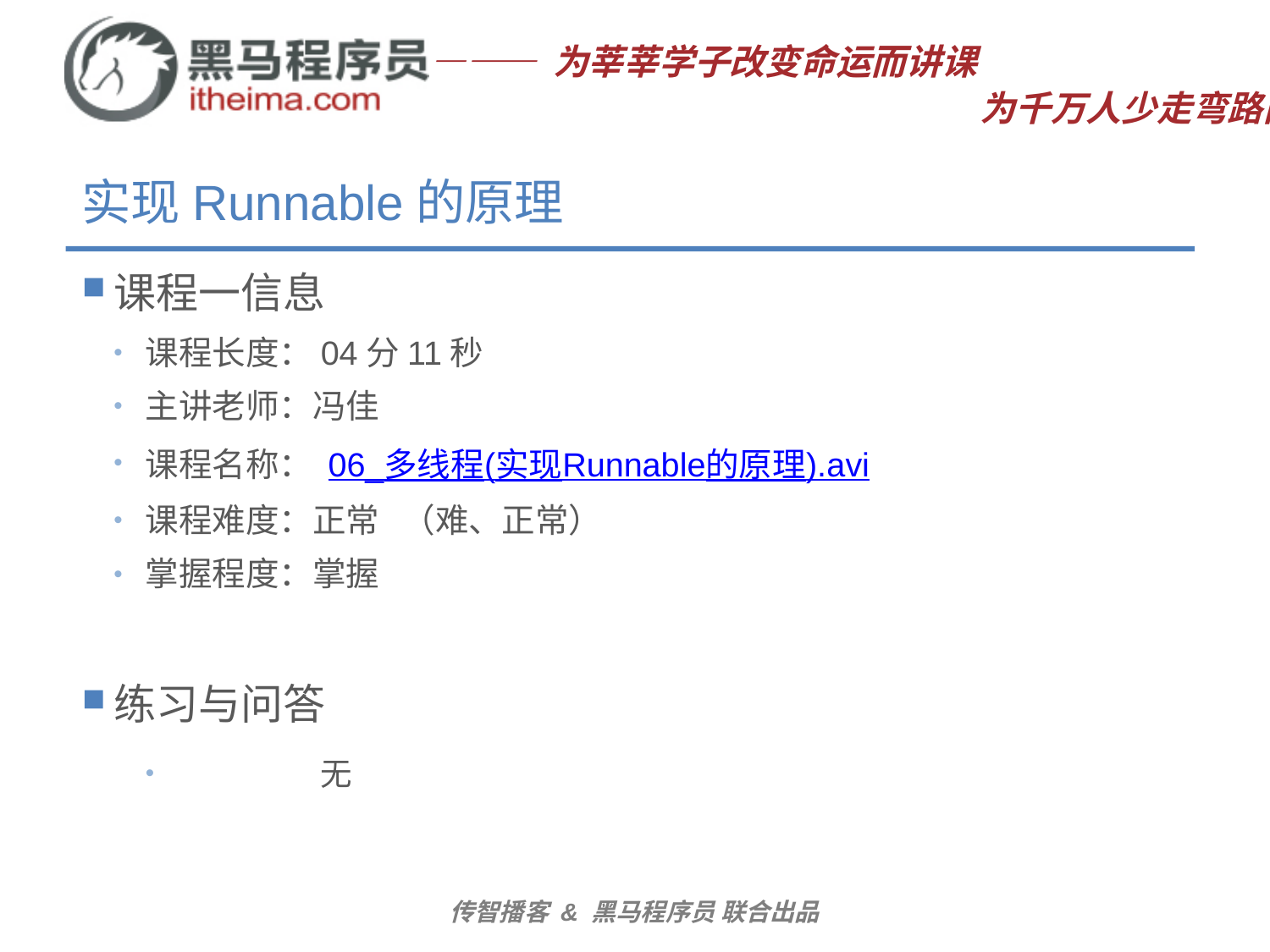

# 实现Runnable的原理
课程一信息
课程长度：04分11秒
主讲老师：冯佳
课程名称： 06_多线程(实现Runnable的原理).avi
课程难度：正常   （难、正常）
掌握程度：掌握

练习与问答
	无